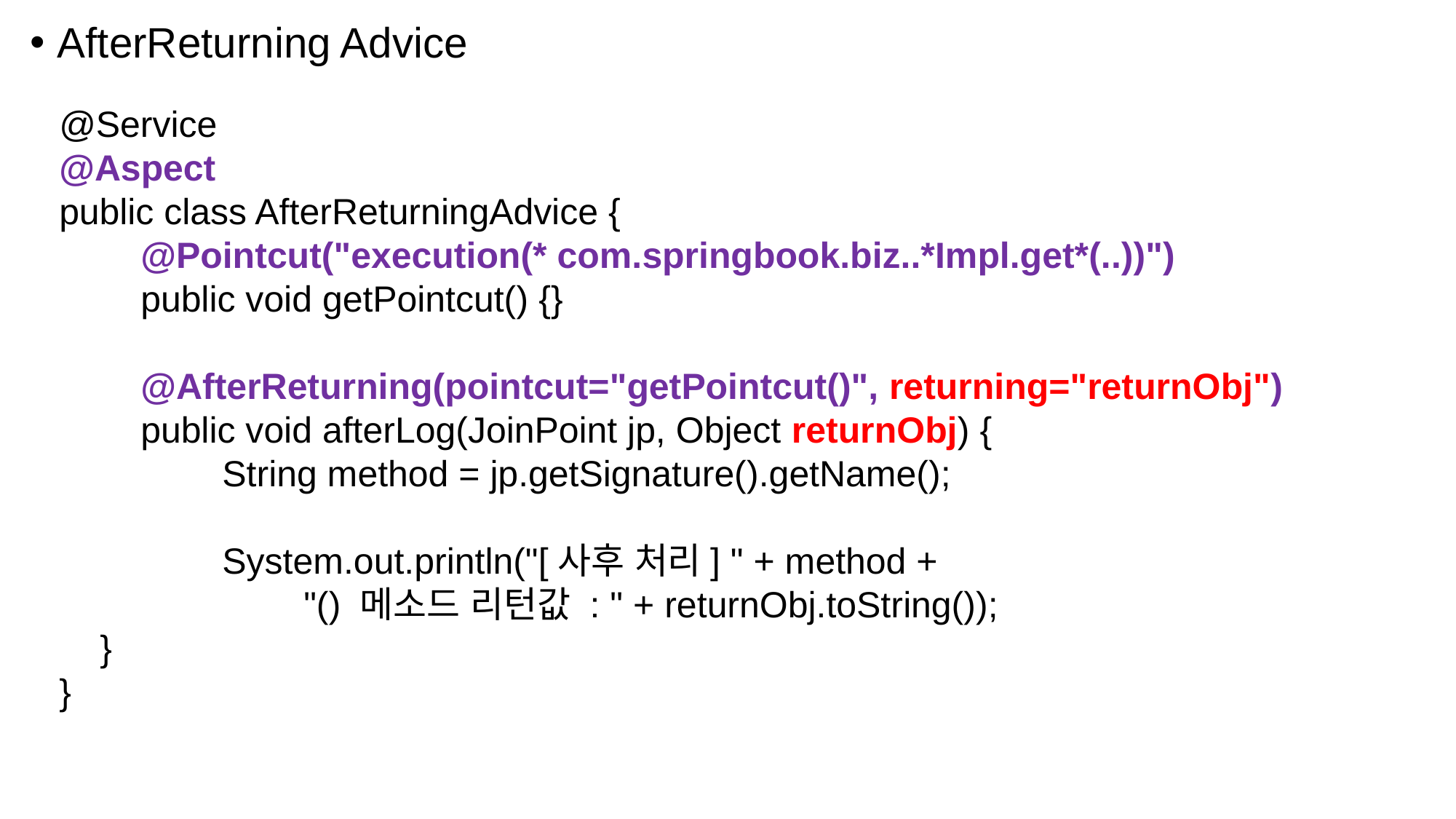

AfterReturning Advice
@Service
@Aspect
public class AfterReturningAdvice {
        @Pointcut("execution(* com.springbook.biz..*Impl.get*(..))")
        public void getPointcut() {}

        @AfterReturning(pointcut="getPointcut()", returning="returnObj")
        public void afterLog(JoinPoint jp, Object returnObj) {
                String method = jp.getSignature().getName();

                System.out.println("[사후 처리] " + method +
                        "() 메소드 리턴값 : " + returnObj.toString());
    }
}